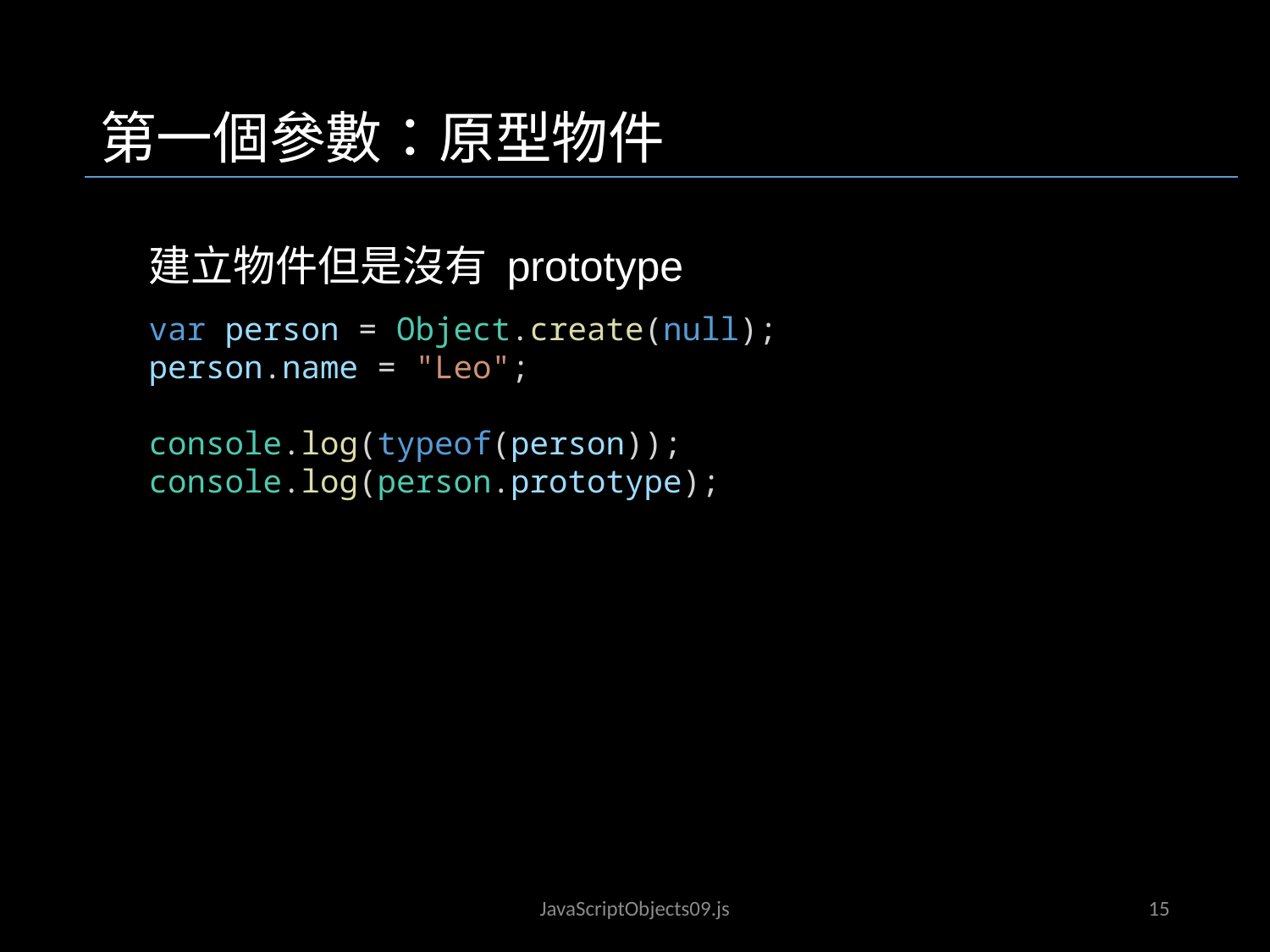

第一個參數：原型物件
建立物件但是沒有 prototype
var person = Object.create(null);
person.name = "Leo";

console.log(typeof(person));
console.log(person.prototype);
JavaScriptObjects02.js
JavaScriptObjects09.js
15